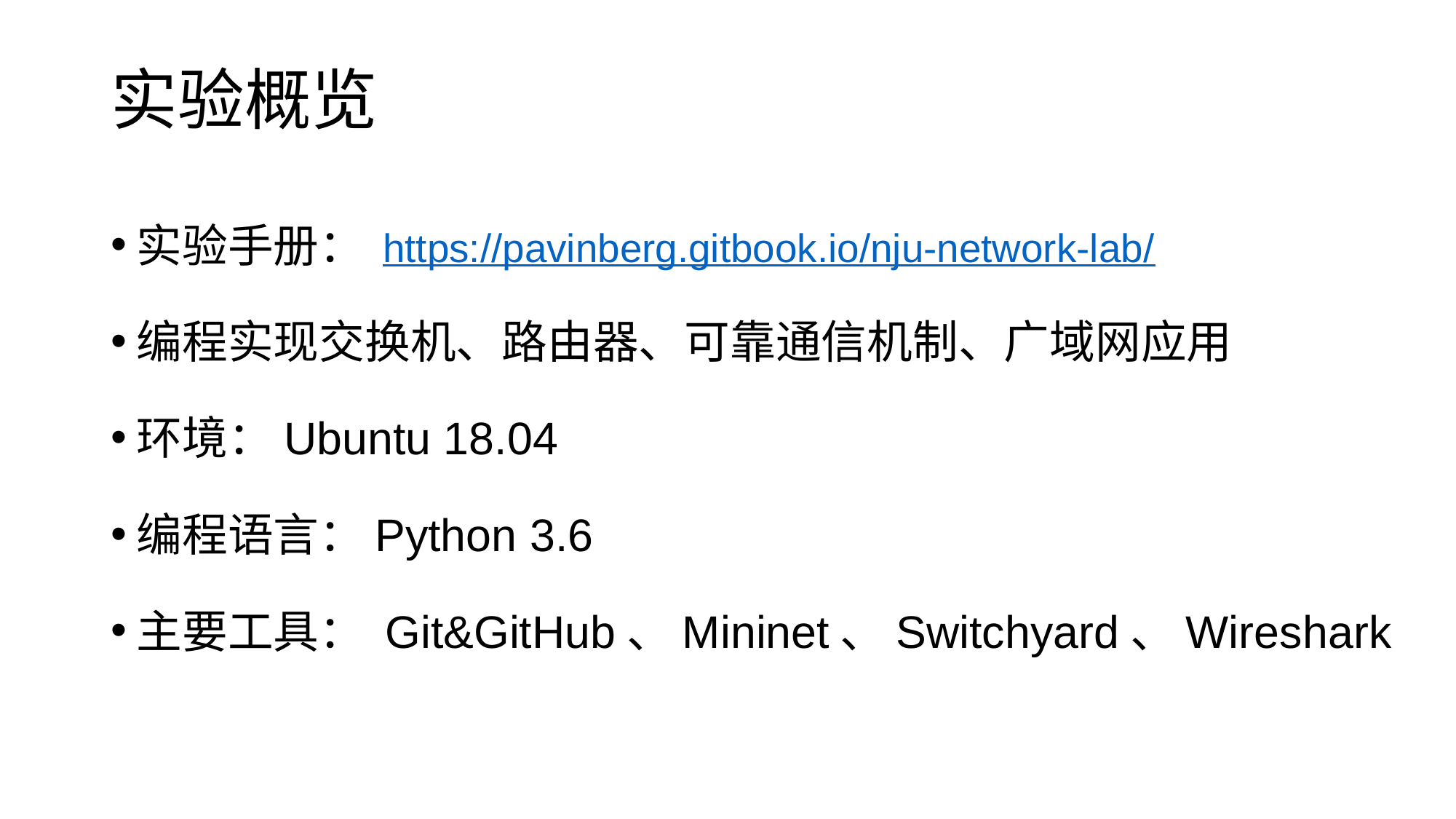

# 实验概览
实验手册： https://pavinberg.gitbook.io/nju-network-lab/
编程实现交换机、路由器、可靠通信机制、广域网应用
环境：Ubuntu 18.04
编程语言：Python 3.6
主要工具： Git&GitHub、Mininet、Switchyard、Wireshark